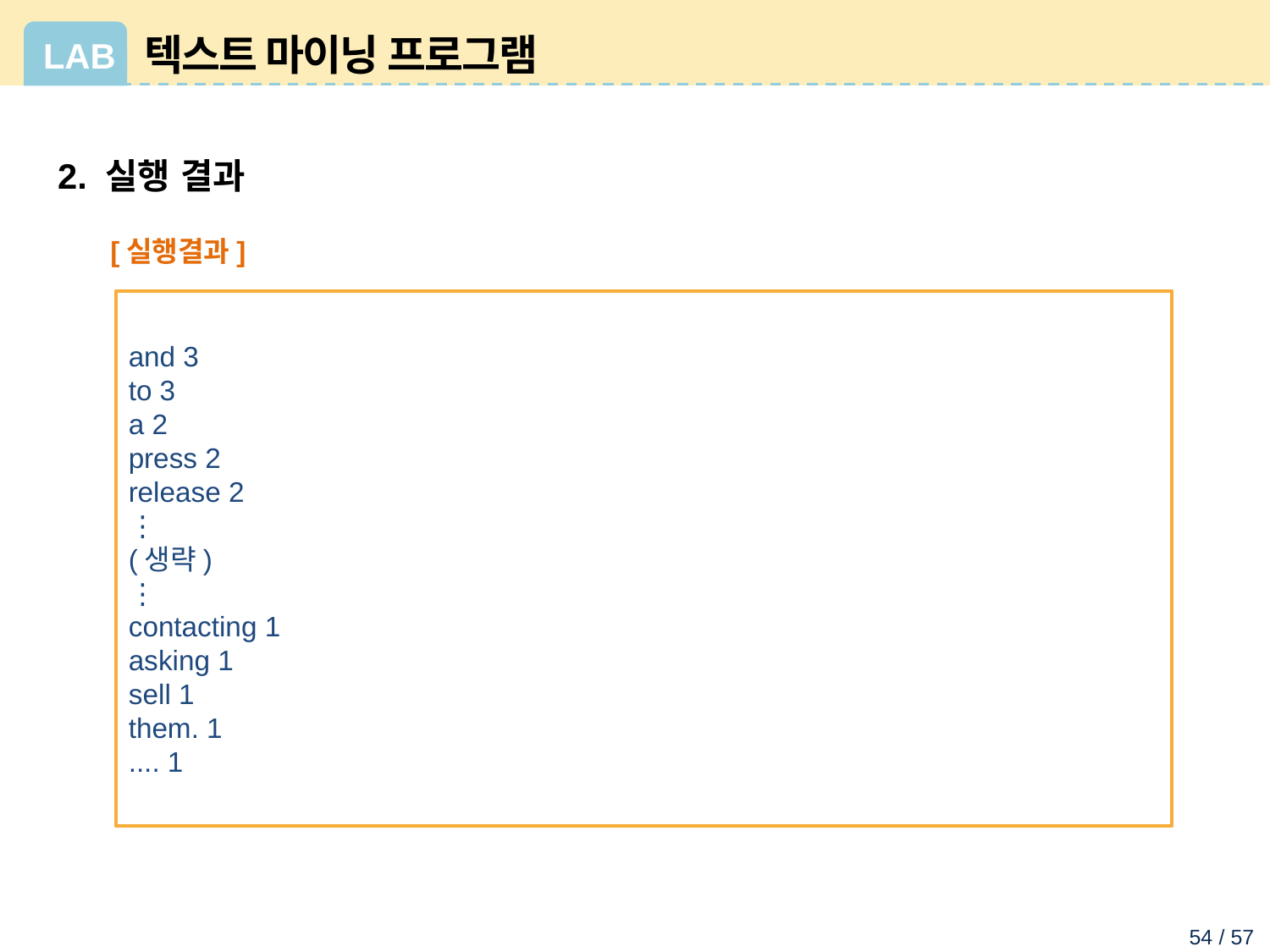

# 텍스트 마이닝 프로그램

2. 실행 결과

[실행결과]
and 3
to 3
a 2
press 2
release 2
⋮
(생략)
⋮
contacting 1
asking 1
sell 1
them. 1
.... 1